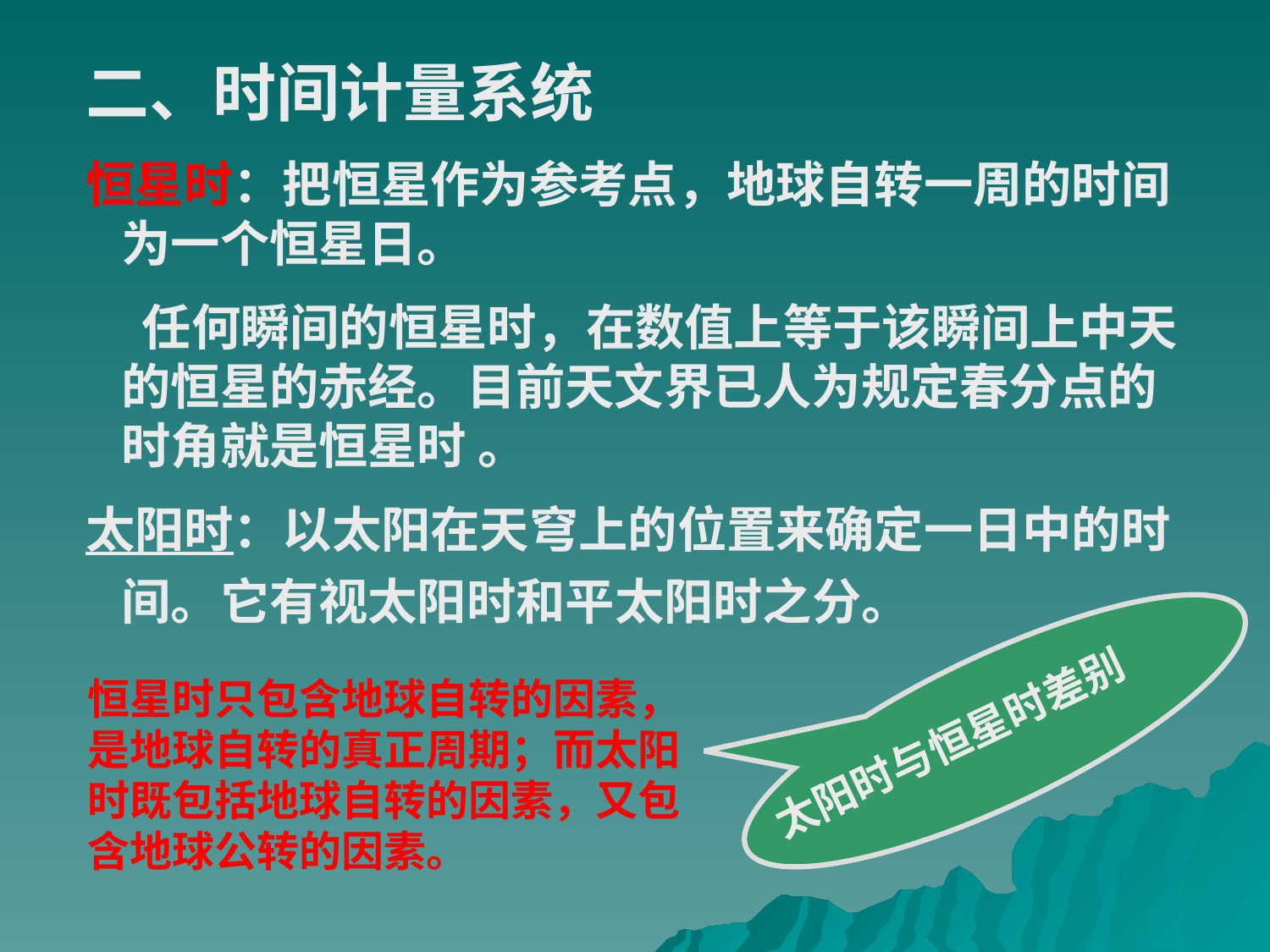

二、时间计量系统
恒星时：把恒星作为参考点，地球自转一周的时间为一个恒星日。
    任何瞬间的恒星时，在数值上等于该瞬间上中天的恒星的赤经。目前天文界已人为规定春分点的时角就是恒星时 。
太阳时：以太阳在天穹上的位置来确定一日中的时间。它有视太阳时和平太阳时之分。

太阳时与恒星时差别
恒星时只包含地球自转的因素，是地球自转的真正周期；而太阳时既包括地球自转的因素，又包含地球公转的因素。